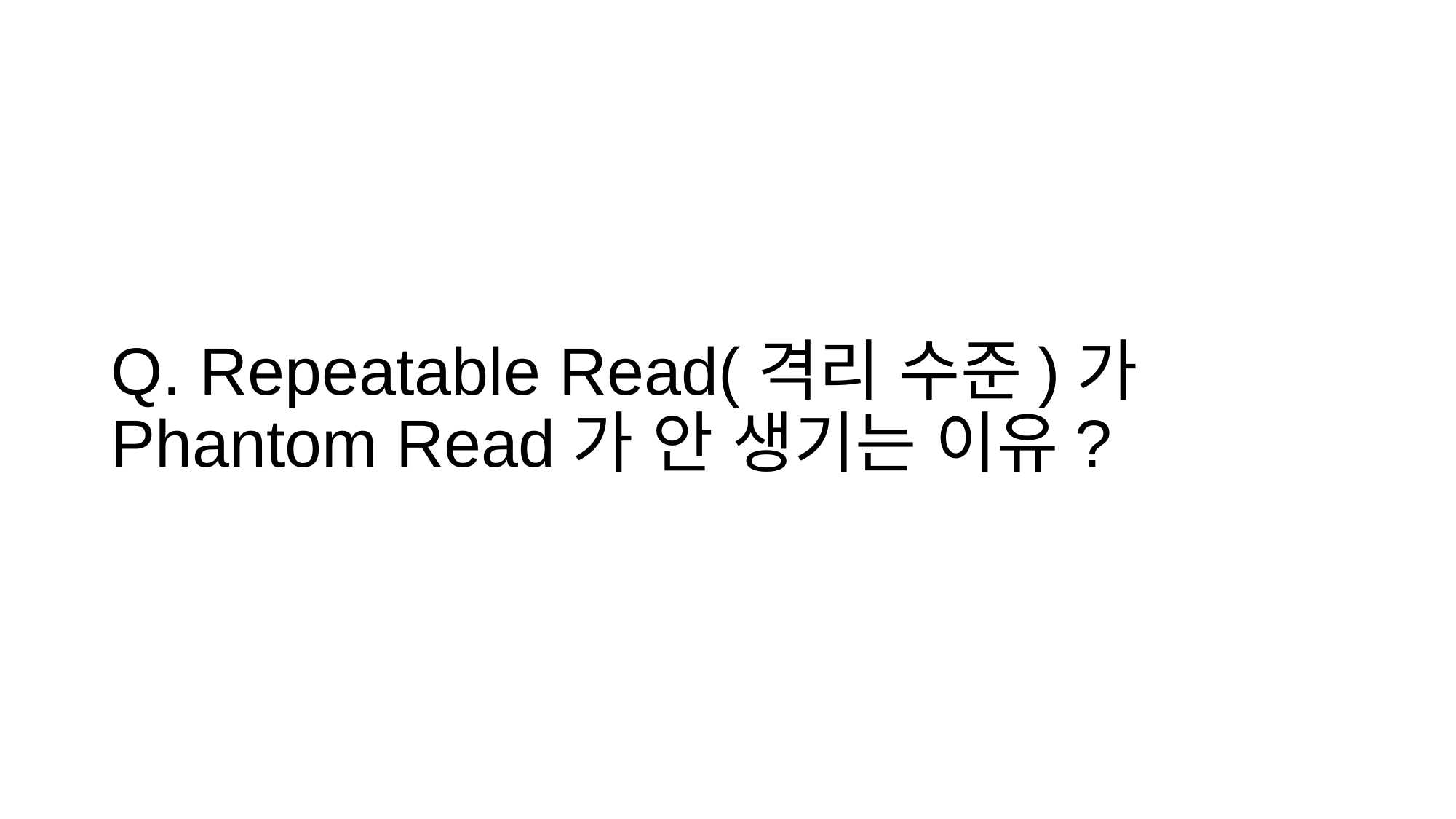

# Q. Repeatable Read(격리 수준)가 Phantom Read가 안 생기는 이유?